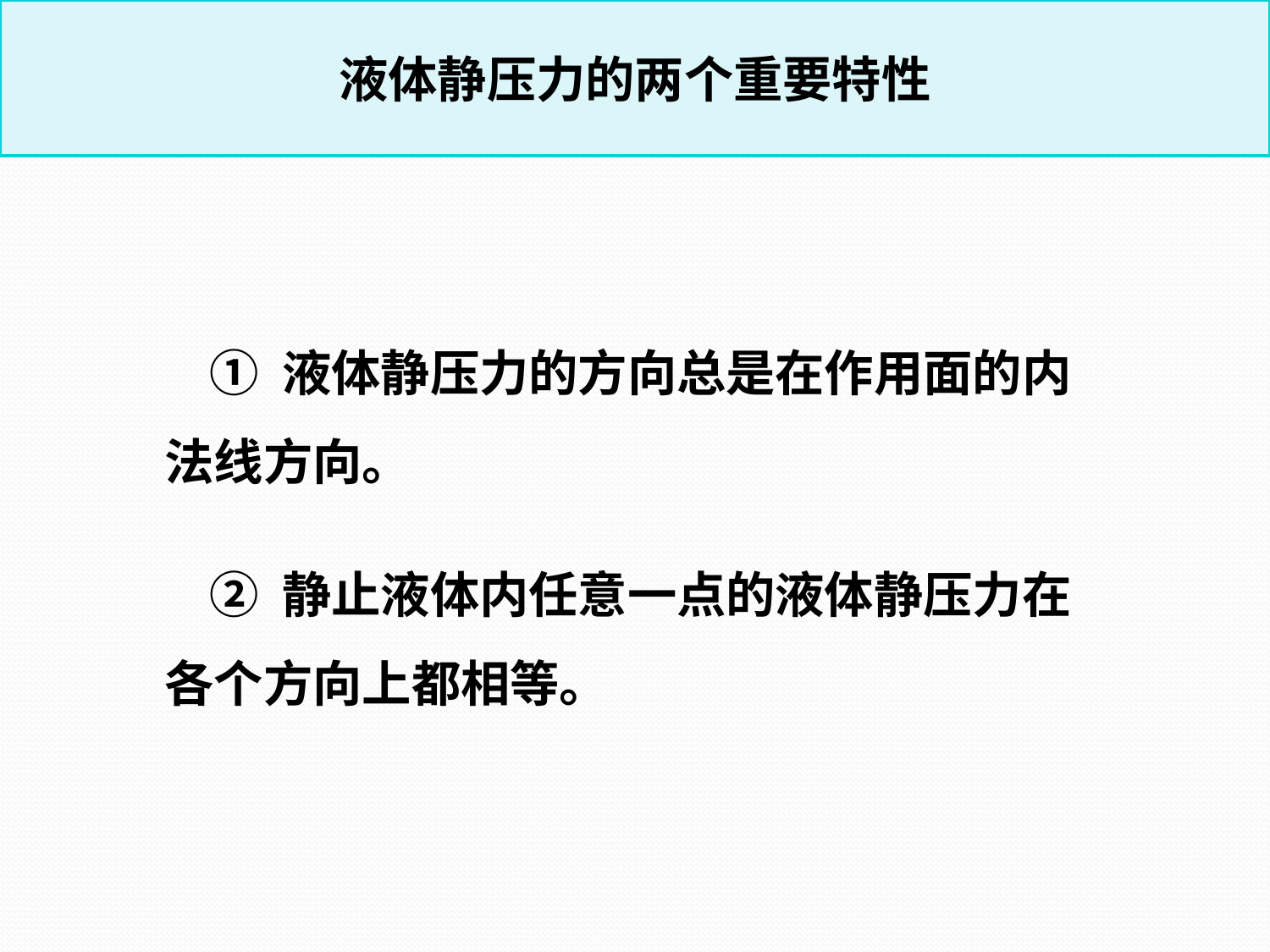

液体静压力的两个重要特性
    ① 液体静压力的方向总是在作用面的内法线方向。
    ② 静止液体内任意一点的液体静压力在各个方向上都相等。